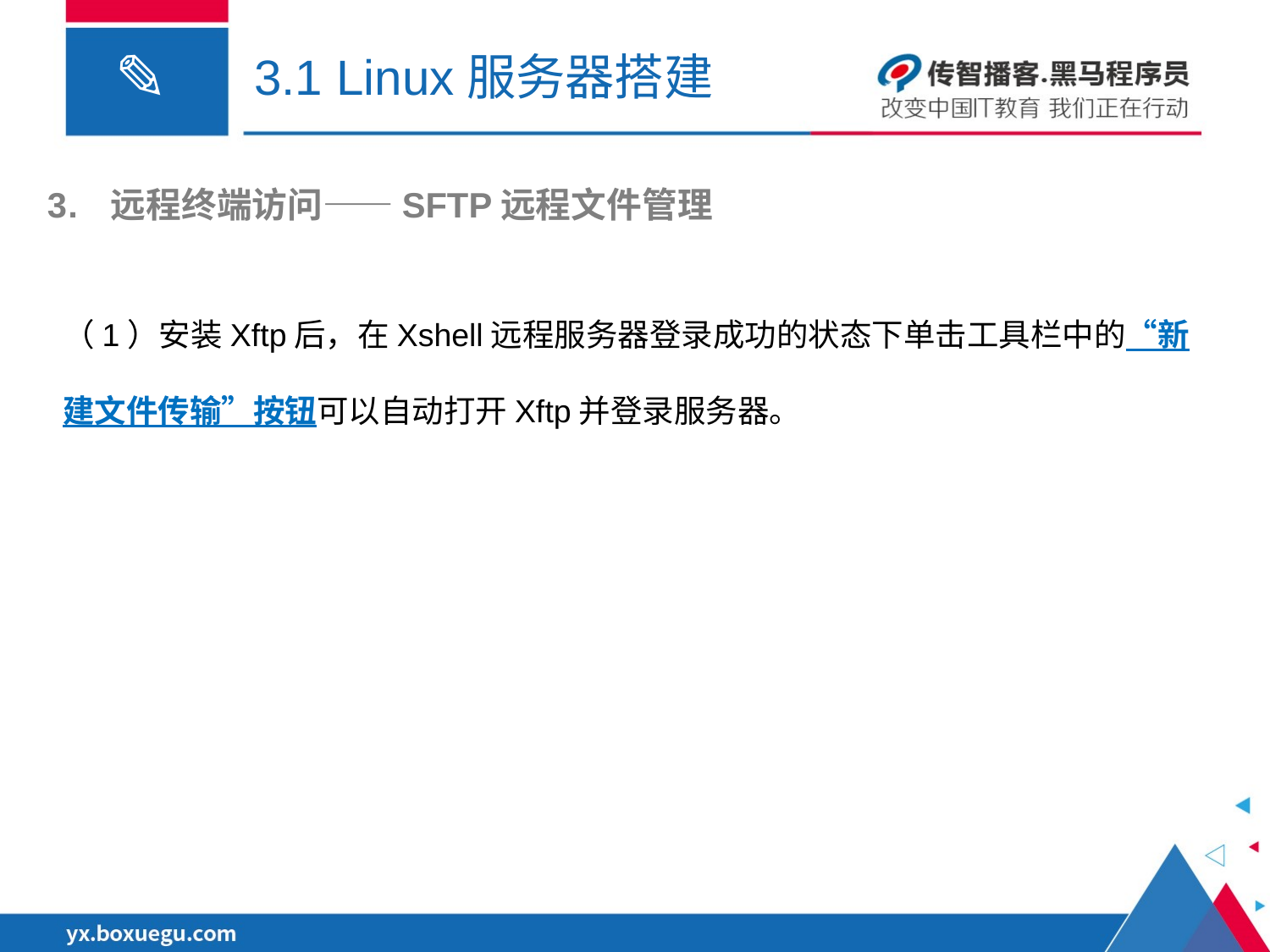

# 3.1 Linux服务器搭建
远程终端访问——SFTP远程文件管理
（1）安装Xftp后，在Xshell远程服务器登录成功的状态下单击工具栏中的“新建文件传输”按钮可以自动打开Xftp并登录服务器。